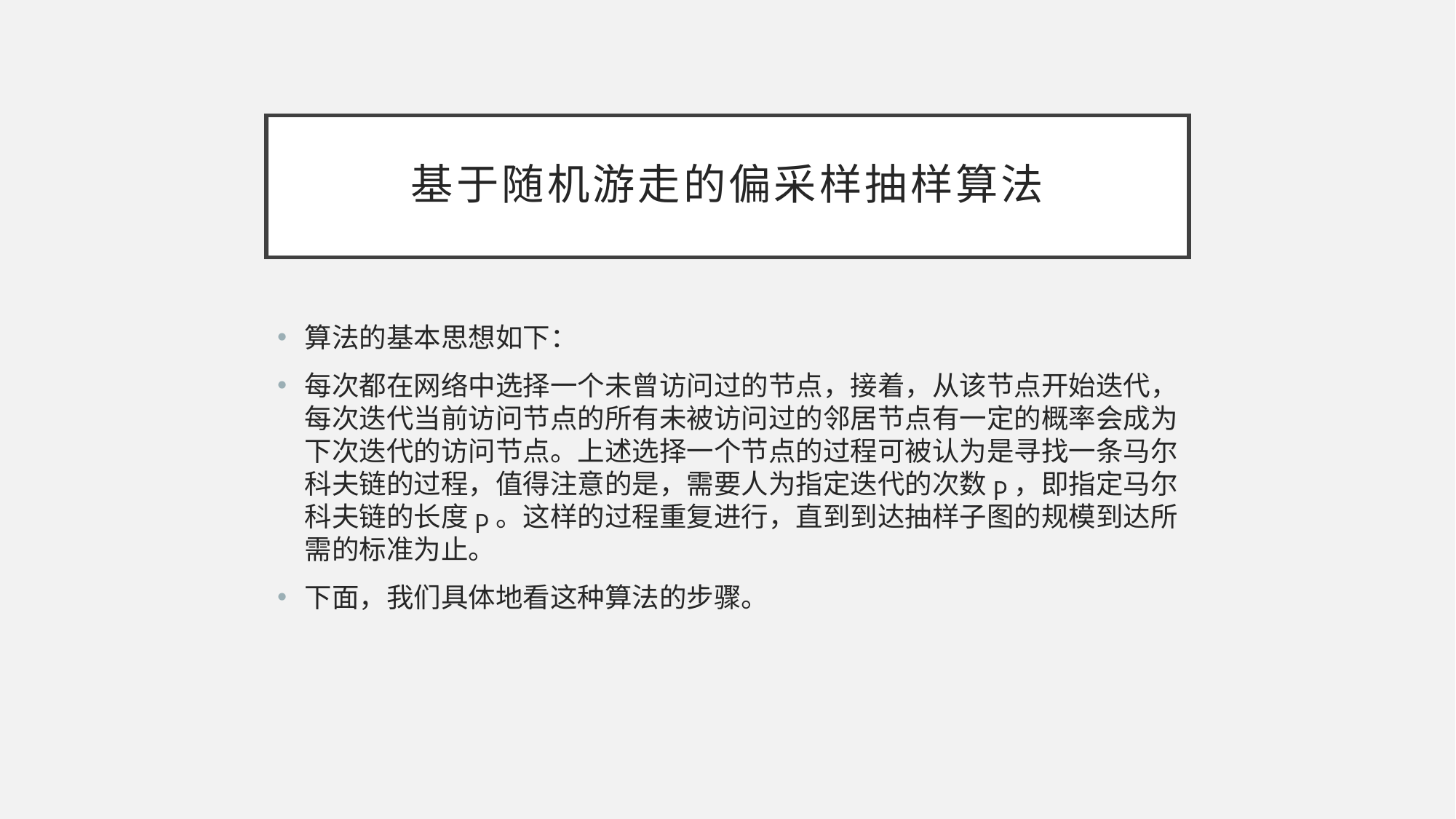

# 基于随机游走的偏采样抽样算法
算法的基本思想如下：
每次都在网络中选择一个未曾访问过的节点，接着，从该节点开始迭代，每次迭代当前访问节点的所有未被访问过的邻居节点有一定的概率会成为下次迭代的访问节点。上述选择一个节点的过程可被认为是寻找一条马尔科夫链的过程，值得注意的是，需要人为指定迭代的次数p，即指定马尔科夫链的长度p。这样的过程重复进行，直到到达抽样子图的规模到达所需的标准为止。
下面，我们具体地看这种算法的步骤。